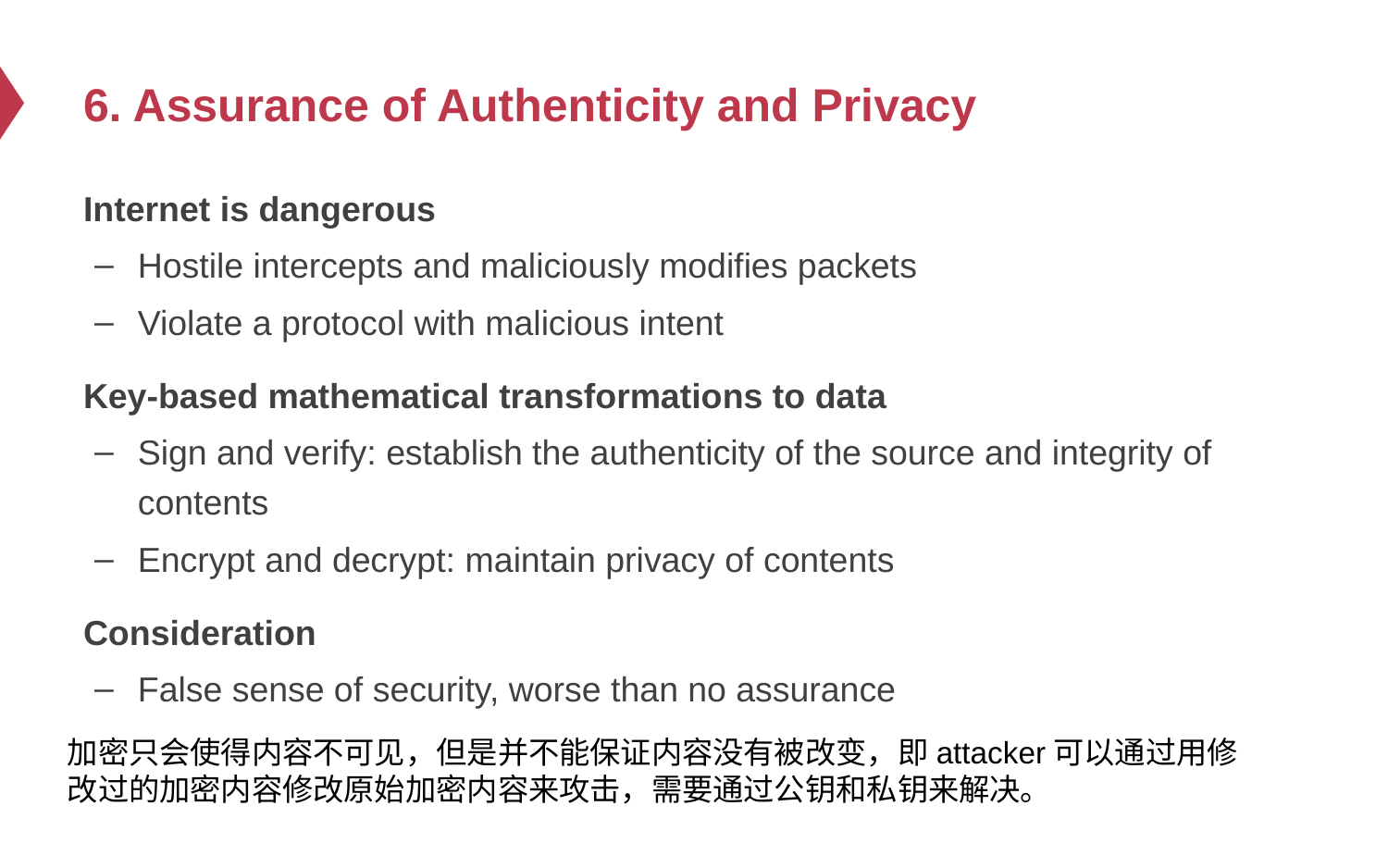

# 6. Assurance of Authenticity and Privacy
Internet is dangerous
Hostile intercepts and maliciously modifies packets
Violate a protocol with malicious intent
Key-based mathematical transformations to data
Sign and verify: establish the authenticity of the source and integrity of contents
Encrypt and decrypt: maintain privacy of contents
Consideration
False sense of security, worse than no assurance
加密只会使得内容不可见，但是并不能保证内容没有被改变，即attacker可以通过用修改过的加密内容修改原始加密内容来攻击，需要通过公钥和私钥来解决。
15